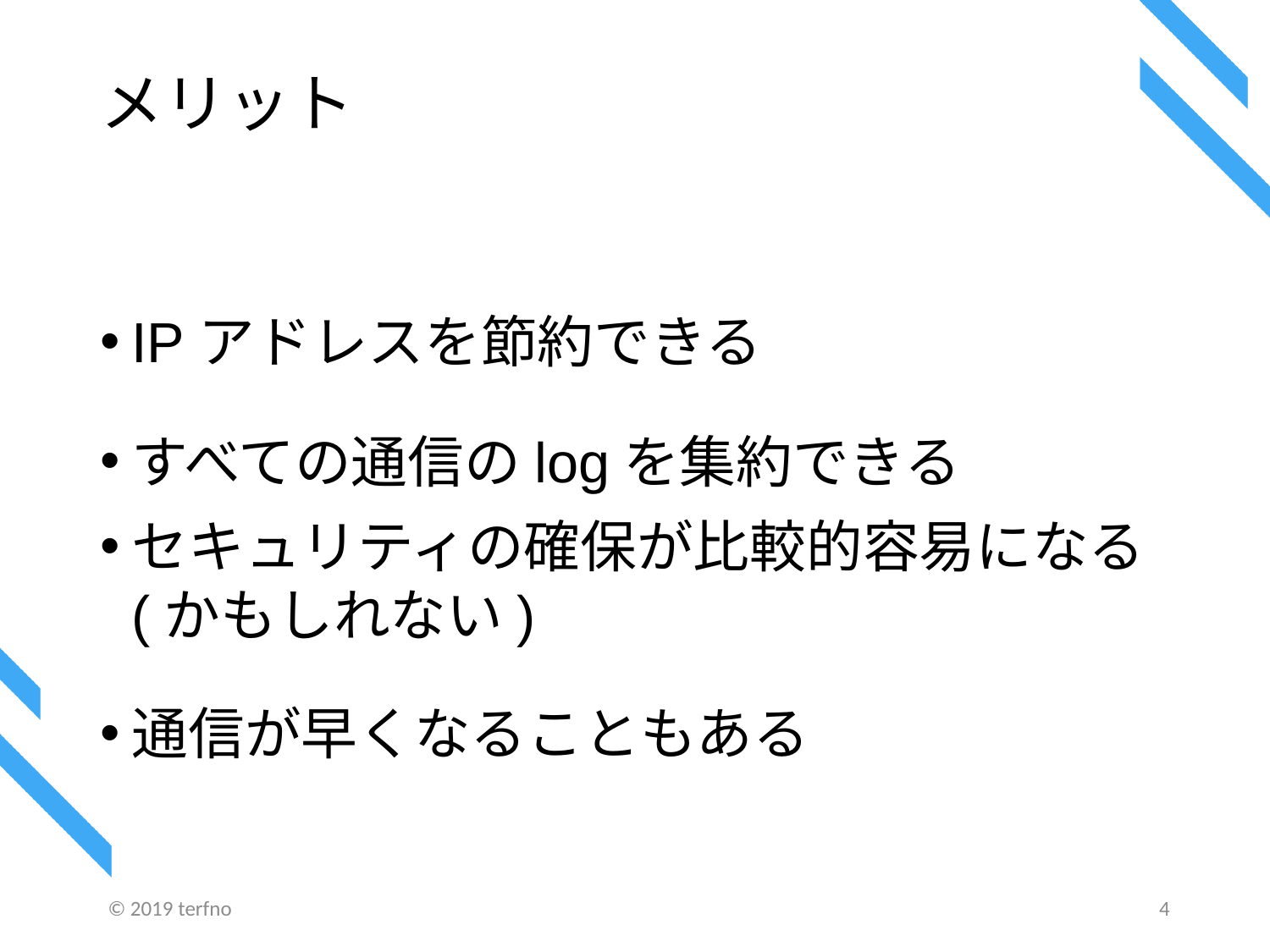

# メリット
IPアドレスを節約できる
すべての通信のlogを集約できる
セキュリティの確保が比較的容易になる
(かもしれない)
通信が早くなることもある
© 2019 terfno
4